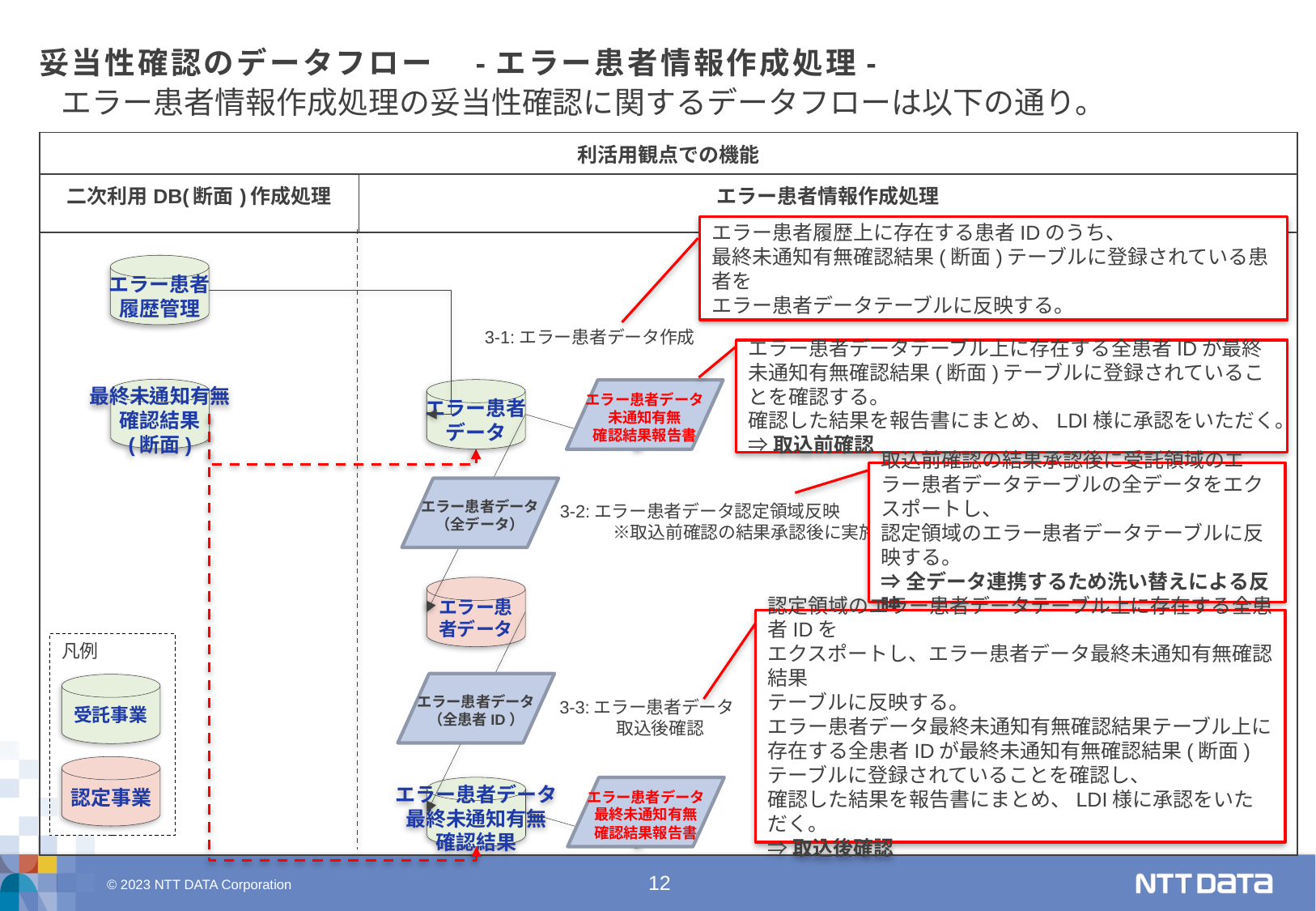

# 妥当性確認のデータフロー　-エラー患者情報作成処理-
エラー患者情報作成処理の妥当性確認に関するデータフローは以下の通り。
| 利活用観点での機能 |  |
| --- | --- |
| 二次利用DB(断面)作成処理 | エラー患者情報作成処理 |
|  |  |
エラー患者履歴上に存在する患者IDのうち、
最終未通知有無確認結果(断面)テーブルに登録されている患者を
エラー患者データテーブルに反映する。
エラー患者
履歴管理
3-1:エラー患者データ作成
エラー患者データテーブル上に存在する全患者IDが最終未通知有無確認結果(断面)テーブルに登録されていることを確認する。
確認した結果を報告書にまとめ、LDI様に承認をいただく。
⇒取込前確認
最終未通知有無
確認結果
(断面)
エラー患者
データ
エラー患者データ
未通知有無
確認結果報告書
取込前確認の結果承認後に受託領域のエラー患者データテーブルの全データをエクスポートし、
認定領域のエラー患者データテーブルに反映する。
⇒全データ連携するため洗い替えによる反映
エラー患者データ
（全データ）
3-2:エラー患者データ認定領域反映
　　　※取込前確認の結果承認後に実施
エラー患者データ
認定領域のエラー患者データテーブル上に存在する全患者IDを
エクスポートし、エラー患者データ最終未通知有無確認結果
テーブルに反映する。
エラー患者データ最終未通知有無確認結果テーブル上に
存在する全患者IDが最終未通知有無確認結果(断面)
テーブルに登録されていることを確認し、
確認した結果を報告書にまとめ、LDI様に承認をいただく。
⇒取込後確認
凡例
受託事業
認定事業
エラー患者データ
（全患者ID）
3-3:エラー患者データ
　　　 取込後確認
エラー患者データ
最終未通知有無
確認結果
エラー患者データ
最終未通知有無
確認結果報告書